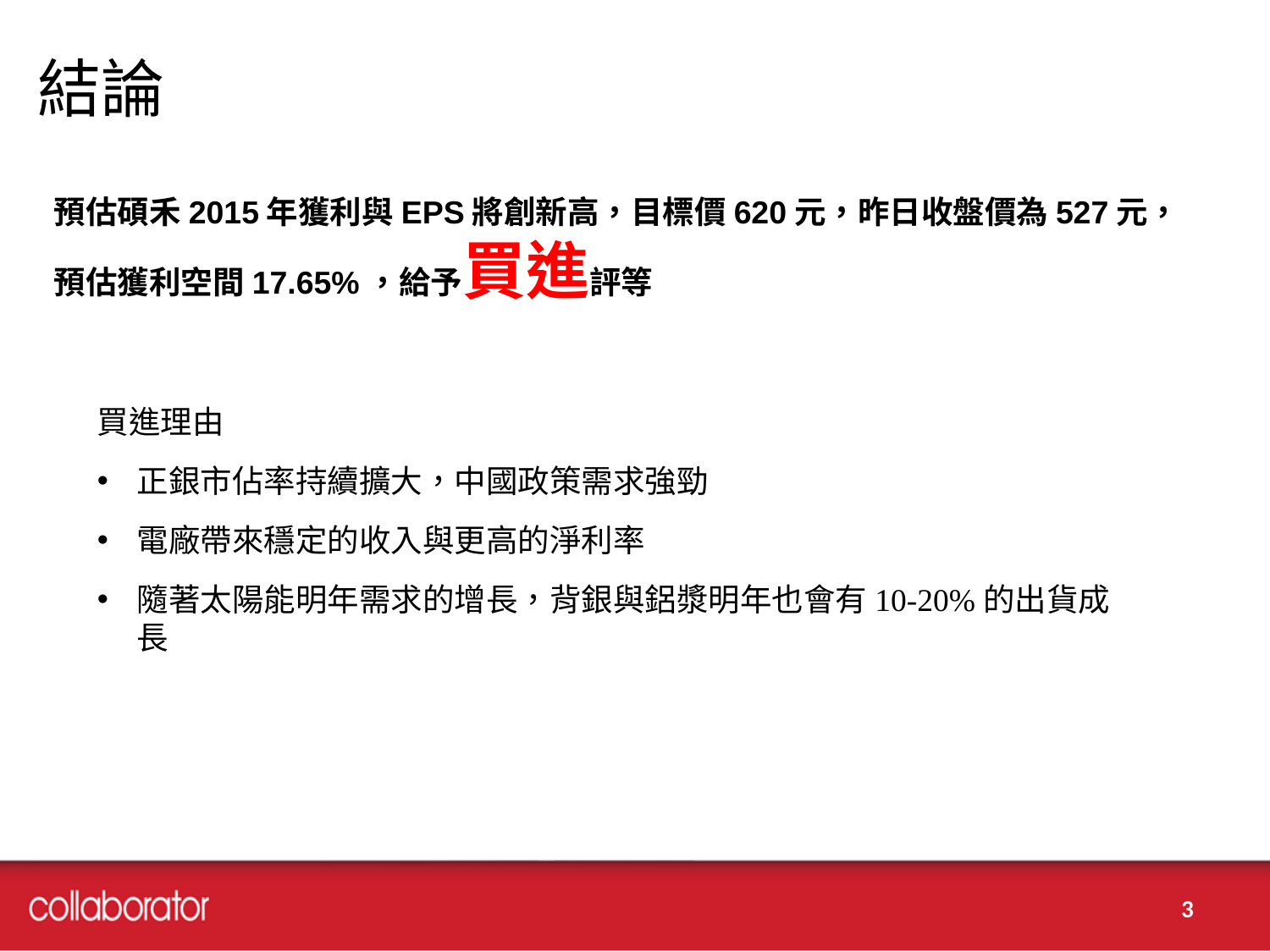

結論
預估碩禾2015年獲利與EPS將創新高，目標價620元，昨日收盤價為527元，預估獲利空間17.65%，給予買進評等

買進理由
正銀市佔率持續擴大，中國政策需求強勁
電廠帶來穩定的收入與更高的淨利率
隨著太陽能明年需求的增長，背銀與鋁漿明年也會有10-20%的出貨成長
3